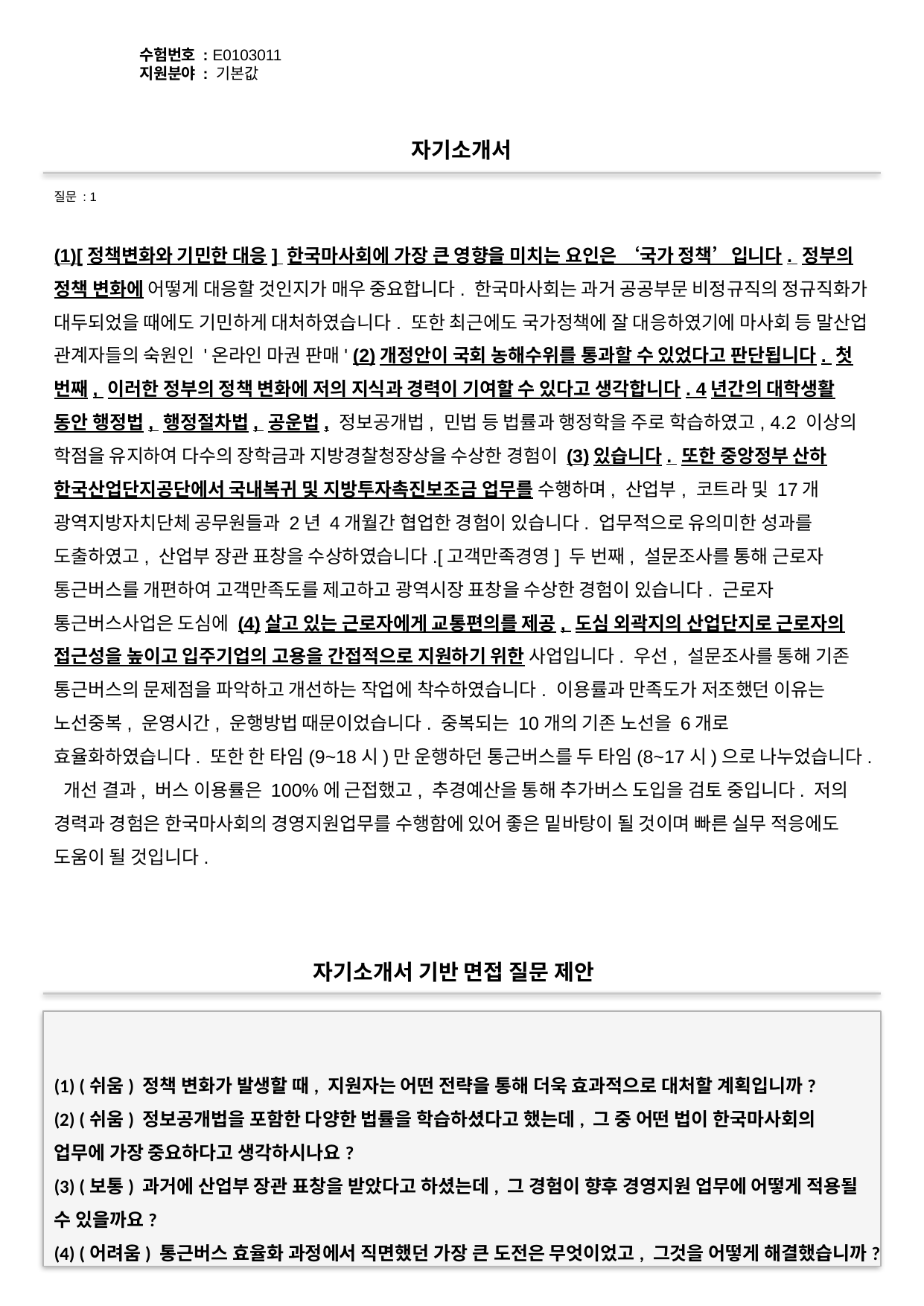

수험번호 : E0103011
지원분야 : 기본값
#

자기소개서

질문 : 1

(1)[정책변화와 기민한 대응] 한국마사회에 가장 큰 영향을 미치는 요인은 ‘국가 정책’입니다. 정부의 정책 변화에 어떻게 대응할 것인지가 매우 중요합니다. 한국마사회는 과거 공공부문 비정규직의 정규직화가 대두되었을 때에도 기민하게 대처하였습니다. 또한 최근에도 국가정책에 잘 대응하였기에 마사회 등 말산업 관계자들의 숙원인 '온라인 마권 판매' (2)개정안이 국회 농해수위를 통과할 수 있었다고 판단됩니다. 첫 번째, 이러한 정부의 정책 변화에 저의 지식과 경력이 기여할 수 있다고 생각합니다. 4년간의 대학생활 동안 행정법, 행정절차법, 공운법, 정보공개법, 민법 등 법률과 행정학을 주로 학습하였고, 4.2 이상의 학점을 유지하여 다수의 장학금과 지방경찰청장상을 수상한 경험이 (3)있습니다. 또한 중앙정부 산하 한국산업단지공단에서 국내복귀 및 지방투자촉진보조금 업무를 수행하며, 산업부, 코트라 및 17개 광역지방자치단체 공무원들과 2년 4개월간 협업한 경험이 있습니다. 업무적으로 유의미한 성과를 도출하였고, 산업부 장관 표창을 수상하였습니다.[고객만족경영] 두 번째, 설문조사를 통해 근로자 통근버스를 개편하여 고객만족도를 제고하고 광역시장 표창을 수상한 경험이 있습니다. 근로자 통근버스사업은 도심에 (4)살고 있는 근로자에게 교통편의를 제공, 도심 외곽지의 산업단지로 근로자의 접근성을 높이고 입주기업의 고용을 간접적으로 지원하기 위한 사업입니다. 우선, 설문조사를 통해 기존 통근버스의 문제점을 파악하고 개선하는 작업에 착수하였습니다. 이용률과 만족도가 저조했던 이유는 노선중복, 운영시간, 운행방법 때문이었습니다. 중복되는 10개의 기존 노선을 6개로 효율화하였습니다. 또한 한 타임(9~18시)만 운행하던 통근버스를 두 타임(8~17시)으로 나누었습니다. 개선 결과, 버스 이용률은 100%에 근접했고, 추경예산을 통해 추가버스 도입을 검토 중입니다. 저의 경력과 경험은 한국마사회의 경영지원업무를 수행함에 있어 좋은 밑바탕이 될 것이며 빠른 실무 적응에도 도움이 될 것입니다.

자기소개서 기반 면접 질문 제안

(1) (쉬움) 정책 변화가 발생할 때, 지원자는 어떤 전략을 통해 더욱 효과적으로 대처할 계획입니까?
(2) (쉬움) 정보공개법을 포함한 다양한 법률을 학습하셨다고 했는데, 그 중 어떤 법이 한국마사회의 업무에 가장 중요하다고 생각하시나요?
(3) (보통) 과거에 산업부 장관 표창을 받았다고 하셨는데, 그 경험이 향후 경영지원 업무에 어떻게 적용될 수 있을까요?
(4) (어려움) 통근버스 효율화 과정에서 직면했던 가장 큰 도전은 무엇이었고, 그것을 어떻게 해결했습니까?